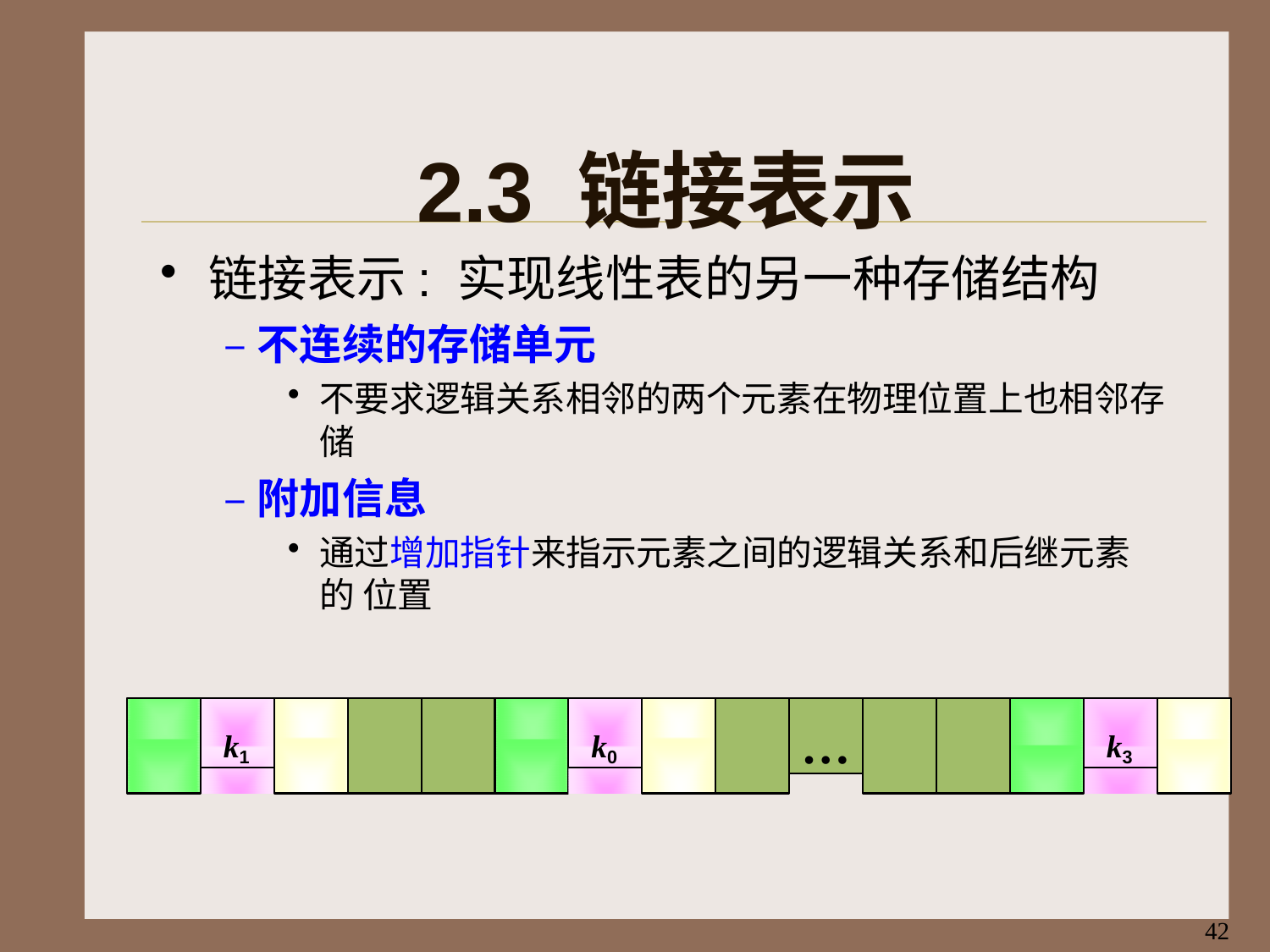

# 2.3 链接表示

链接表示: 实现线性表的另一种存储结构
–不连续的存储单元
不要求逻辑关系相邻的两个元素在物理位置上也相邻存 储
–附加信息
通过增加指针来指示元素之间的逻辑关系和后继元素的 位置

k1

k0

…

k3

42